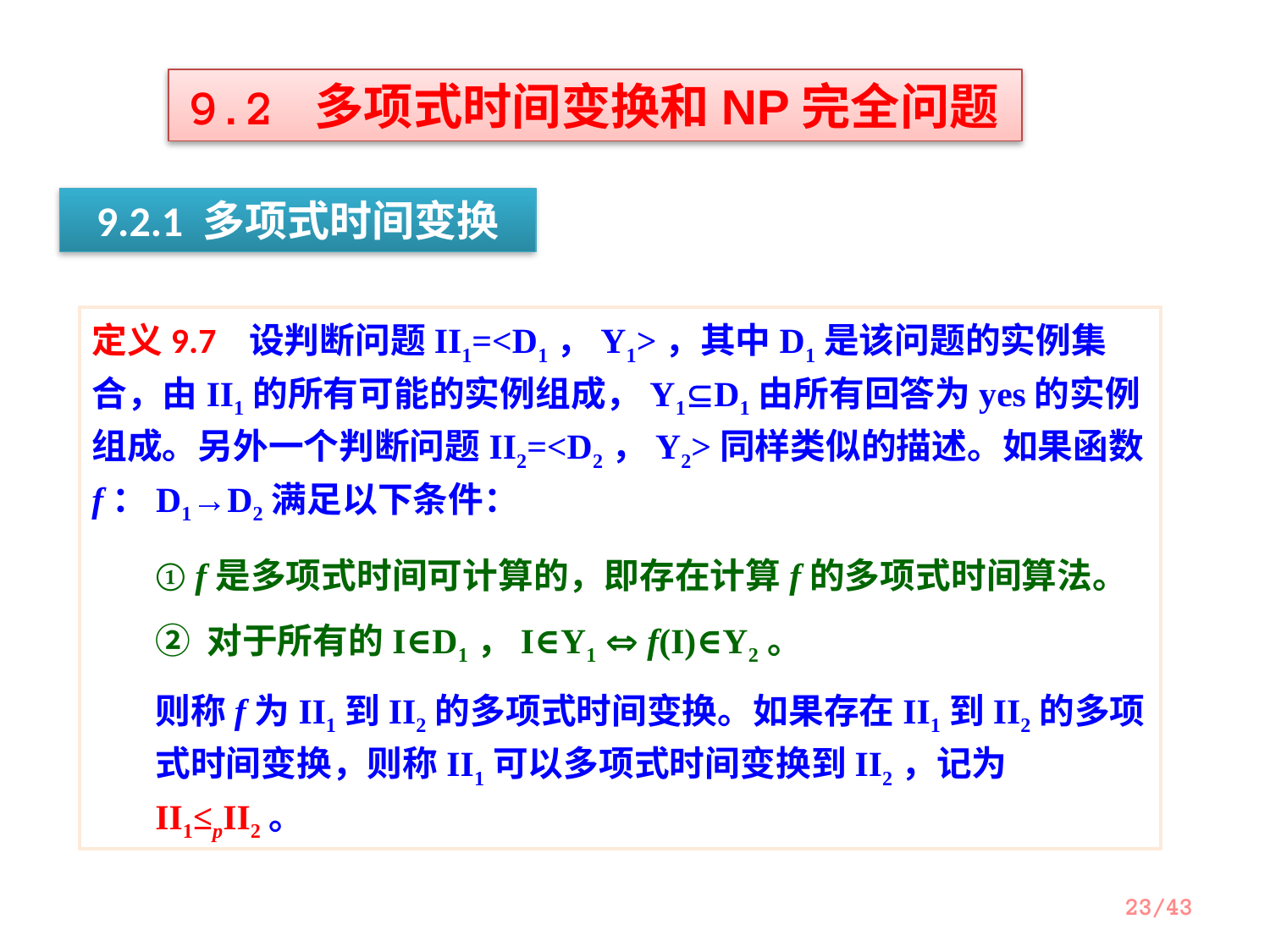

9.2 多项式时间变换和NP完全问题
9.2.1 多项式时间变换
定义9.7   设判断问题II1=<D1，Y1>，其中D1是该问题的实例集合，由II1的所有可能的实例组成，Y1⊆D1由所有回答为yes的实例组成。另外一个判断问题II2=<D2，Y2>同样类似的描述。如果函数f：D1→D2满足以下条件：
① f是多项式时间可计算的，即存在计算f的多项式时间算法。
② 对于所有的I∈D1，I∈Y1 ⇔ f(I)∈Y2。
则称f为II1到II2的多项式时间变换。如果存在II1到II2的多项式时间变换，则称II1可以多项式时间变换到II2，记为II1≤pII2。
23/43